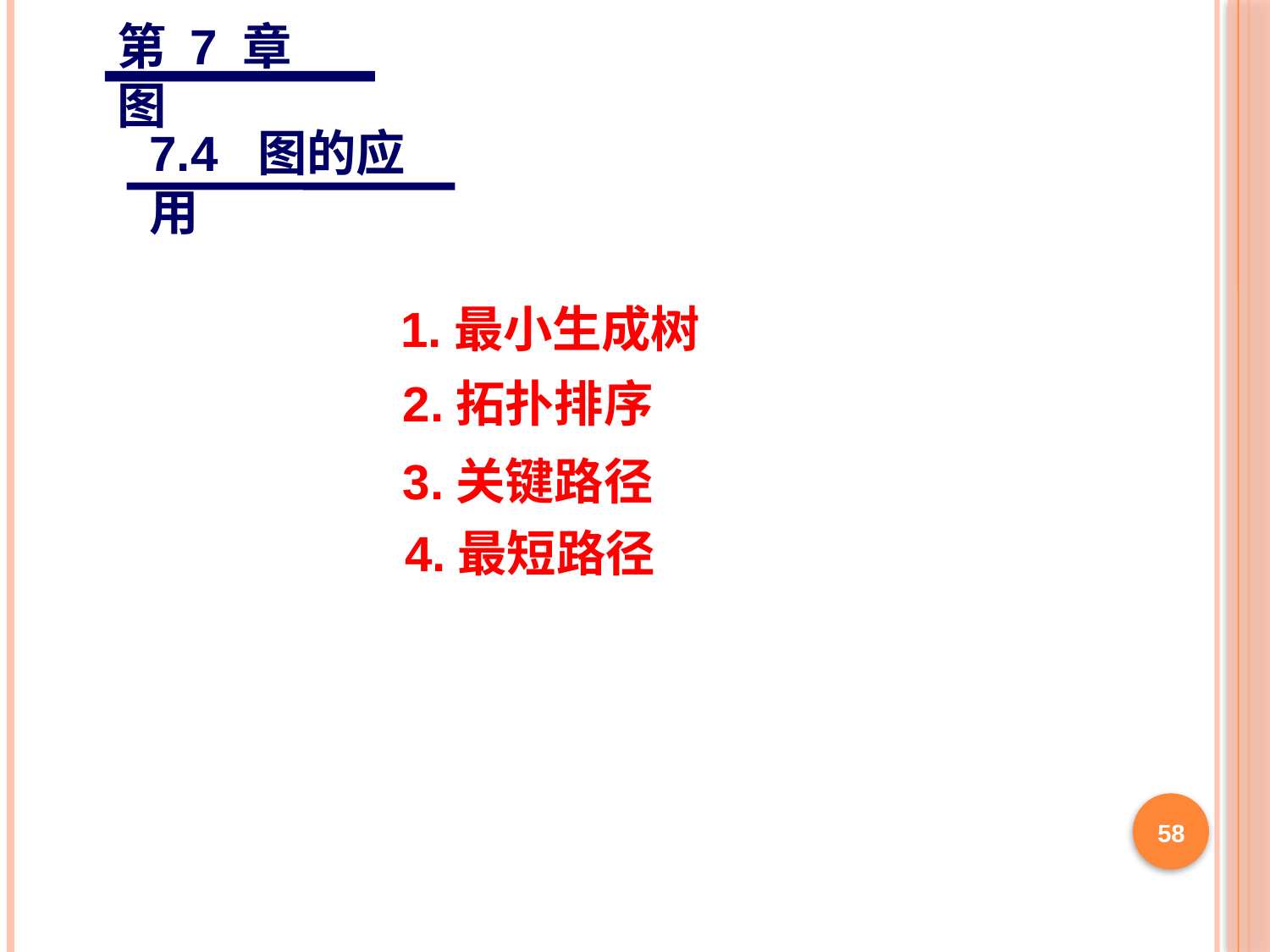

第 7 章  图

7.4  图的应用

1.最小生成树
2.拓扑排序
3.关键路径
4.最短路径
58